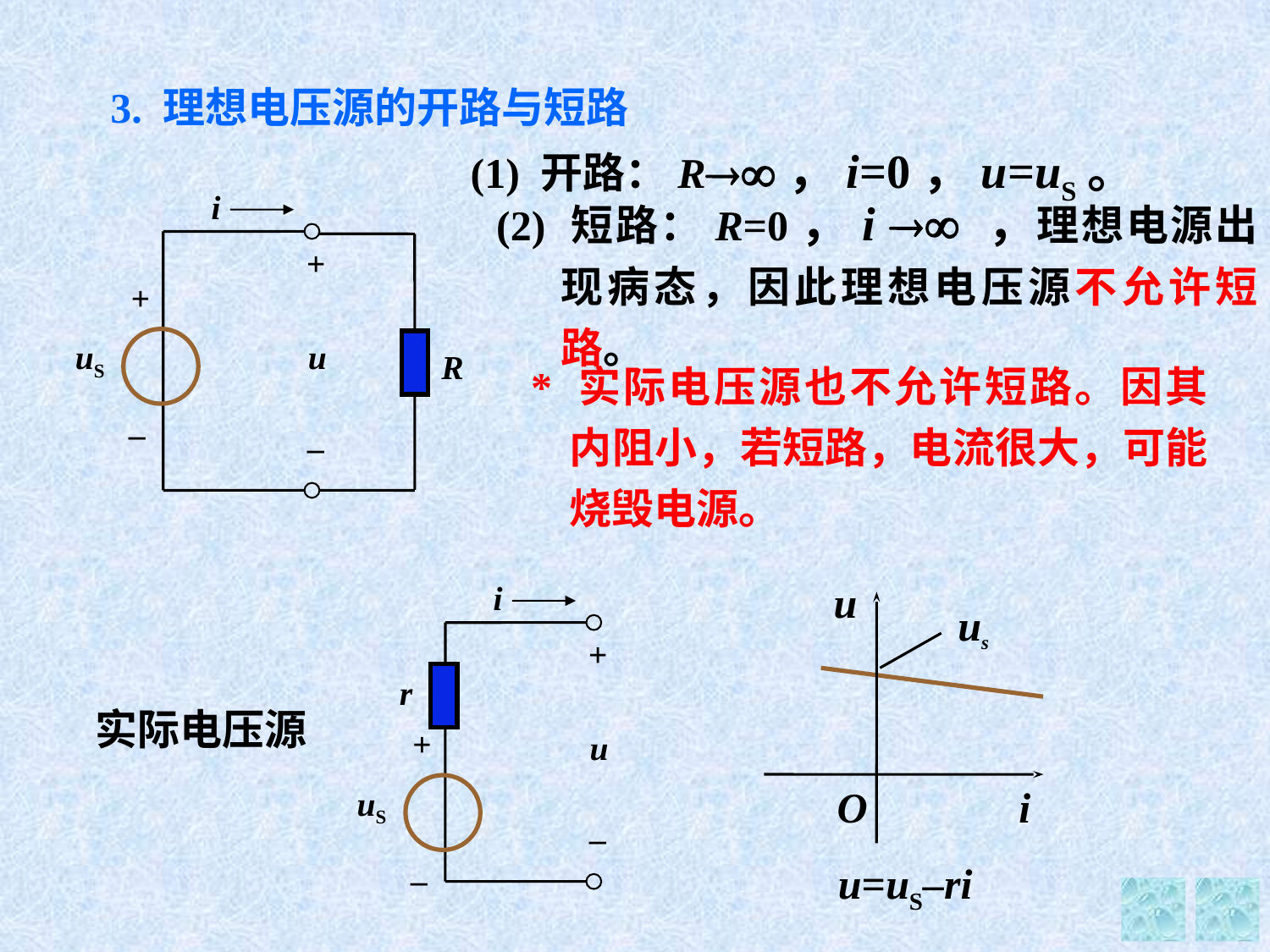

3. 理想电压源的开路与短路
(1) 开路：R→∞，i=0，u=uS。

i

+
+

u
uS
_
_

(2) 短路：R=0，i →∞ ，理想电源出现病态，因此理想电压源不允许短路。

R

* 实际电压源也不允许短路。因其内阻小，若短路，电流很大，可能烧毁电源。
u

us

i

O

i

+

r
u
+

uS
_

_

实际电压源
u=uS–ri